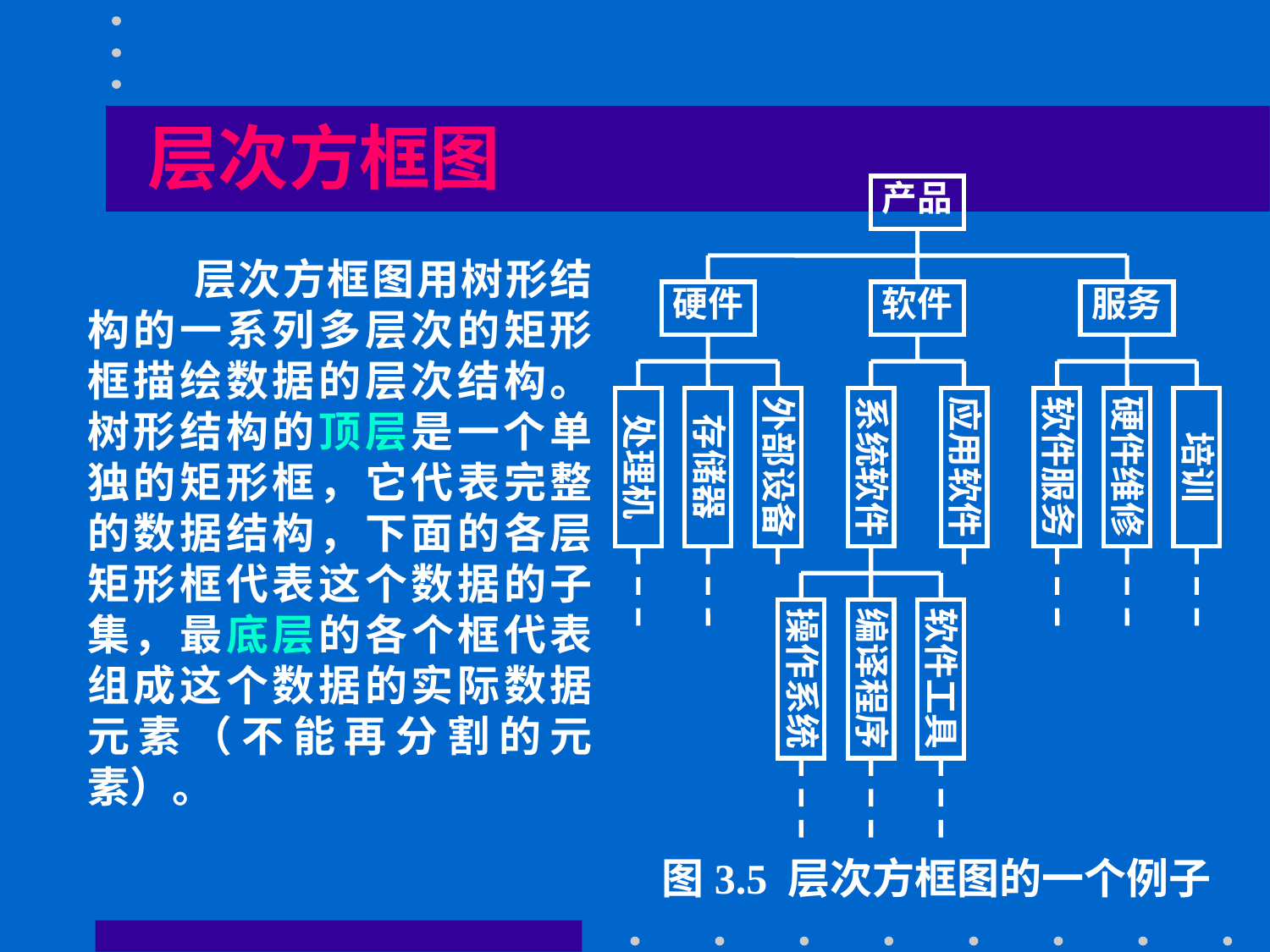

层次方框图
产品

硬件
软件
服务

处理机
存储器
外部设备
系统软件
应用软件
软件服务
硬件维修
培训

操作系统
编译程序
软件工具

图3.5 层次方框图的一个例子
        层次方框图用树形结构的一系列多层次的矩形框描绘数据的层次结构。树形结构的顶层是一个单独的矩形框，它代表完整的数据结构，下面的各层矩形框代表这个数据的子集，最底层的各个框代表组成这个数据的实际数据元素（不能再分割的元素）。
67